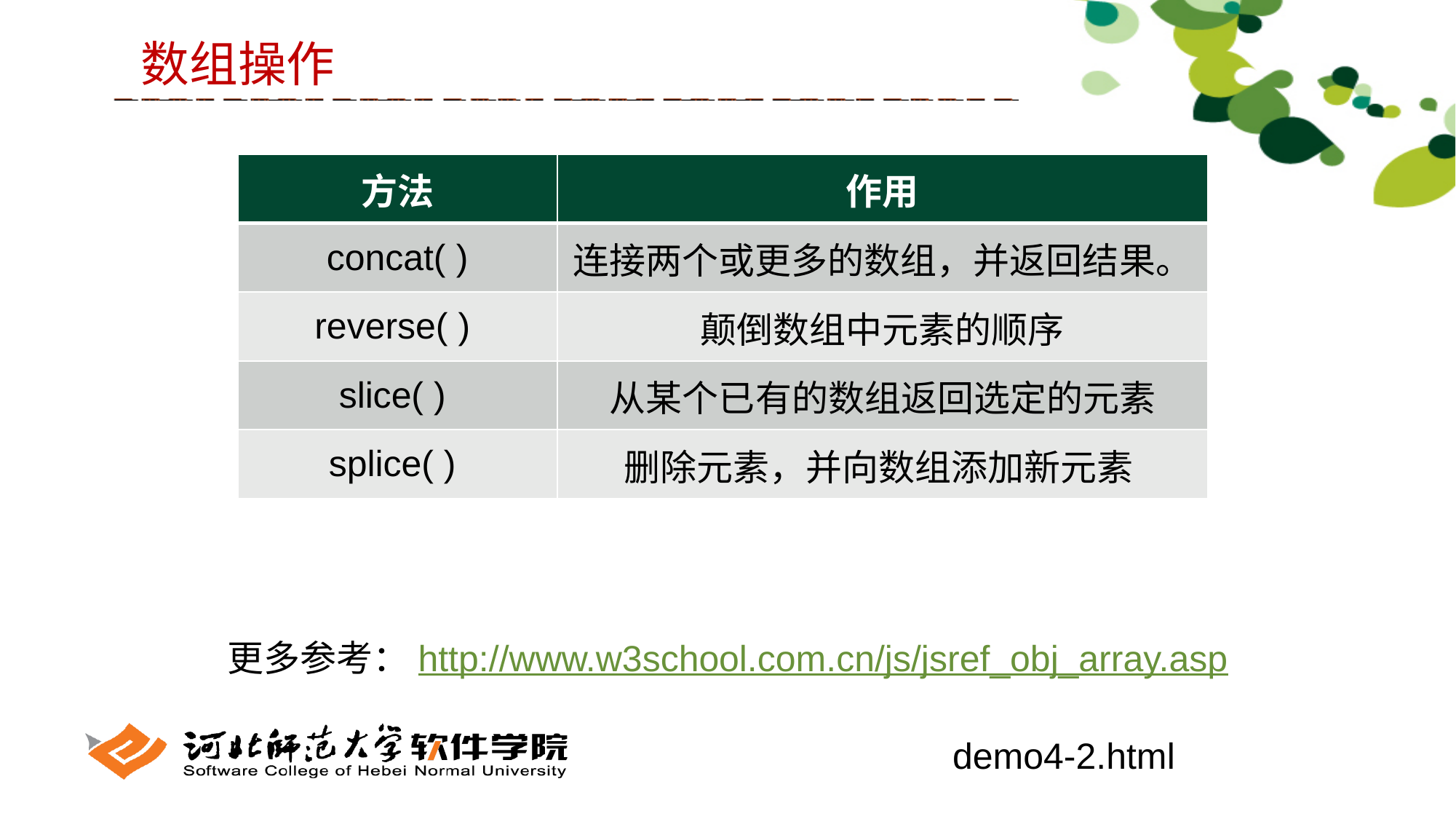

数组操作
| 方法 | 作用 |
| --- | --- |
| concat( ) | 连接两个或更多的数组，并返回结果。 |
| reverse( ) | 颠倒数组中元素的顺序 |
| slice( ) | 从某个已有的数组返回选定的元素 |
| splice( ) | 删除元素，并向数组添加新元素 |
更多参考：http://www.w3school.com.cn/js/jsref_obj_array.asp
demo4-2.html